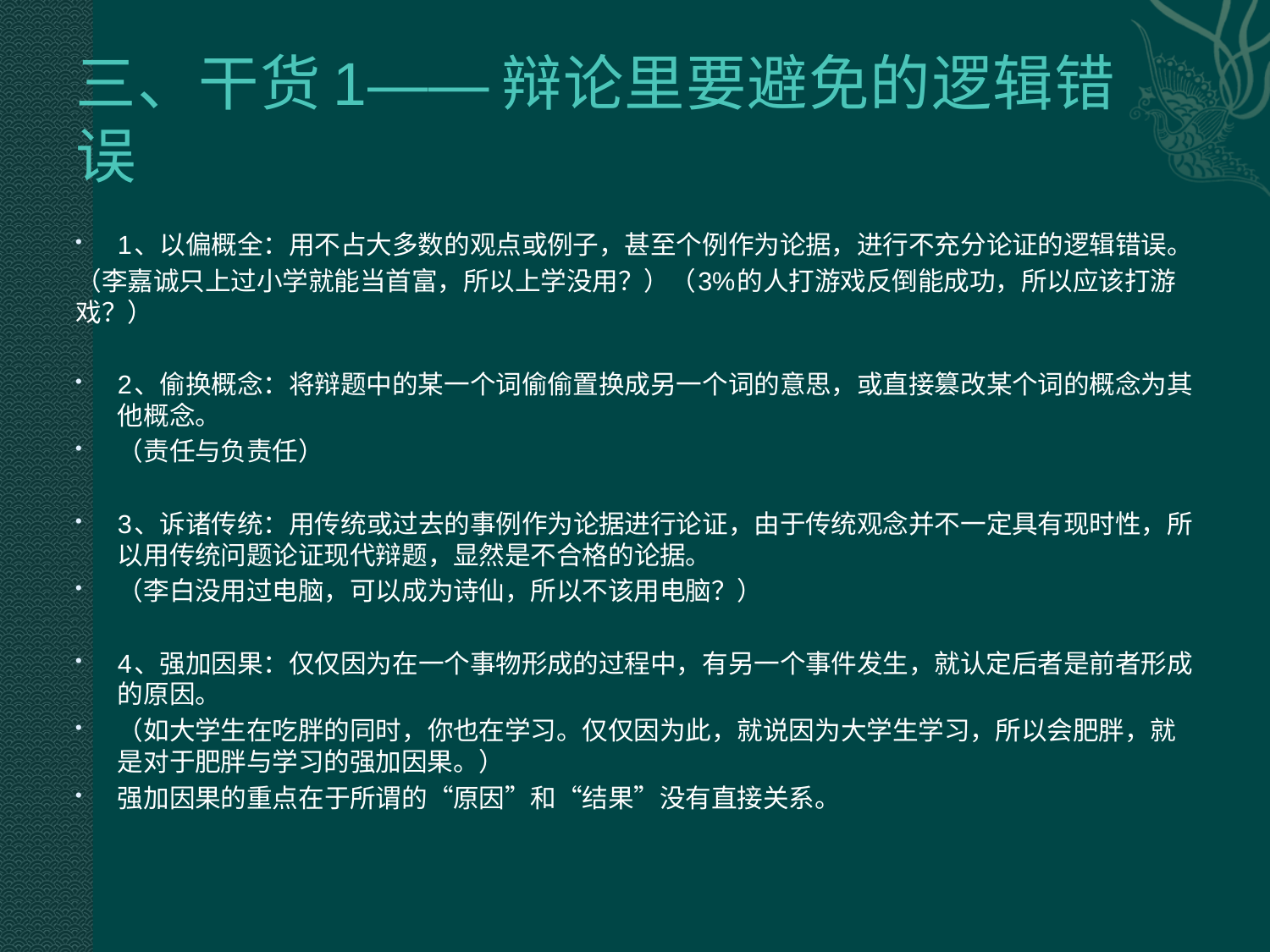

# 三、干货1——辩论里要避免的逻辑错误
1、以偏概全：用不占大多数的观点或例子，甚至个例作为论据，进行不充分论证的逻辑错误。
（李嘉诚只上过小学就能当首富，所以上学没用？）（3%的人打游戏反倒能成功，所以应该打游戏？）

2、偷换概念：将辩题中的某一个词偷偷置换成另一个词的意思，或直接篡改某个词的概念为其他概念。
（责任与负责任）

3、诉诸传统：用传统或过去的事例作为论据进行论证，由于传统观念并不一定具有现时性，所以用传统问题论证现代辩题，显然是不合格的论据。
（李白没用过电脑，可以成为诗仙，所以不该用电脑？）

4、强加因果：仅仅因为在一个事物形成的过程中，有另一个事件发生，就认定后者是前者形成的原因。
（如大学生在吃胖的同时，你也在学习。仅仅因为此，就说因为大学生学习，所以会肥胖，就是对于肥胖与学习的强加因果。）
强加因果的重点在于所谓的“原因”和“结果”没有直接关系。